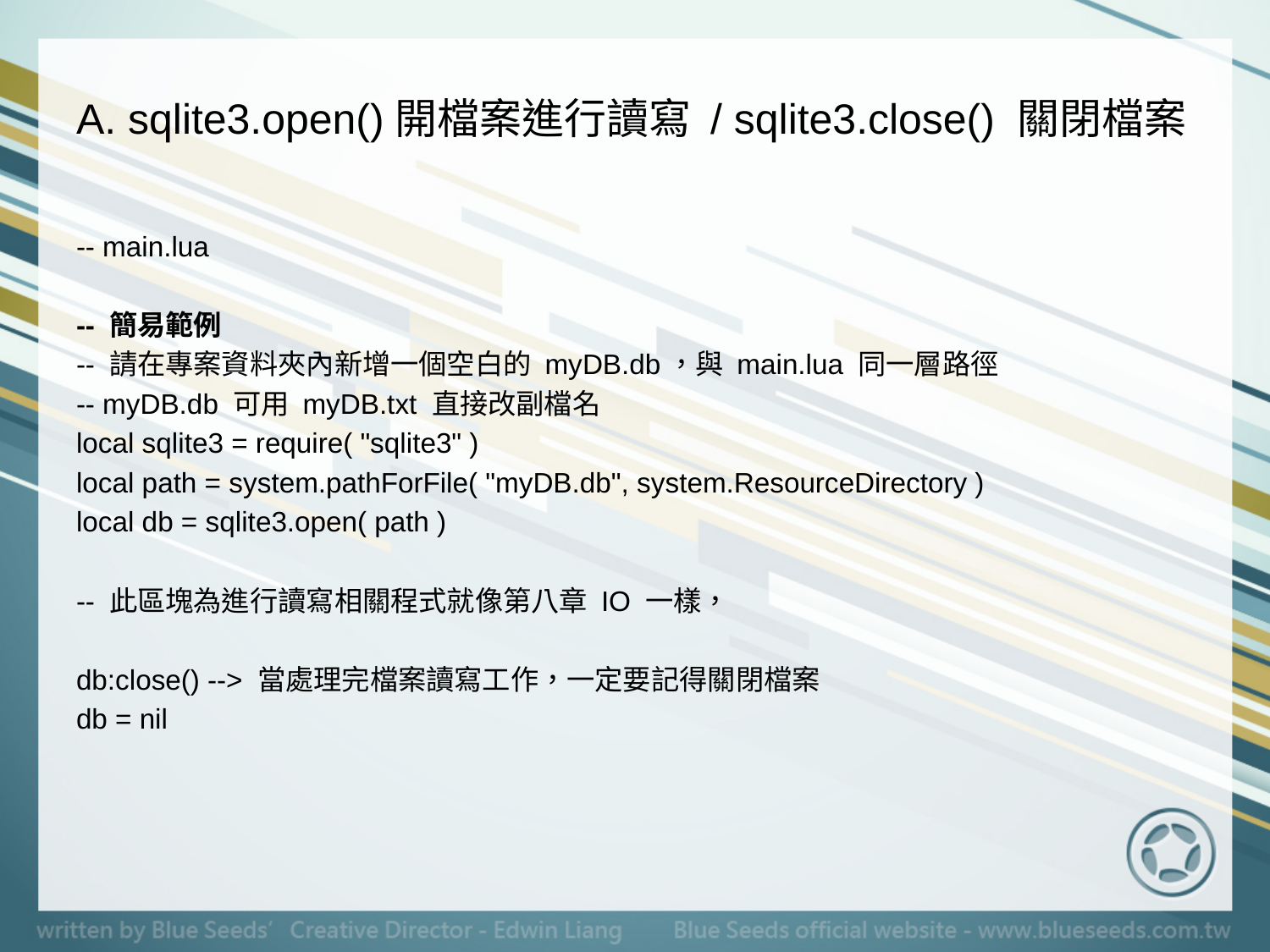

# sqlite3.open()開檔案進行讀寫 / sqlite3.close() 關閉檔案
-- main.lua

-- 簡易範例
-- 請在專案資料夾內新增一個空白的 myDB.db，與 main.lua 同一層路徑
-- myDB.db 可用 myDB.txt 直接改副檔名
local sqlite3 = require( "sqlite3" )
local path = system.pathForFile( "myDB.db", system.ResourceDirectory )
local db = sqlite3.open( path )

-- 此區塊為進行讀寫相關程式就像第八章 IO 一樣，

db:close() --> 當處理完檔案讀寫工作，一定要記得關閉檔案
db = nil